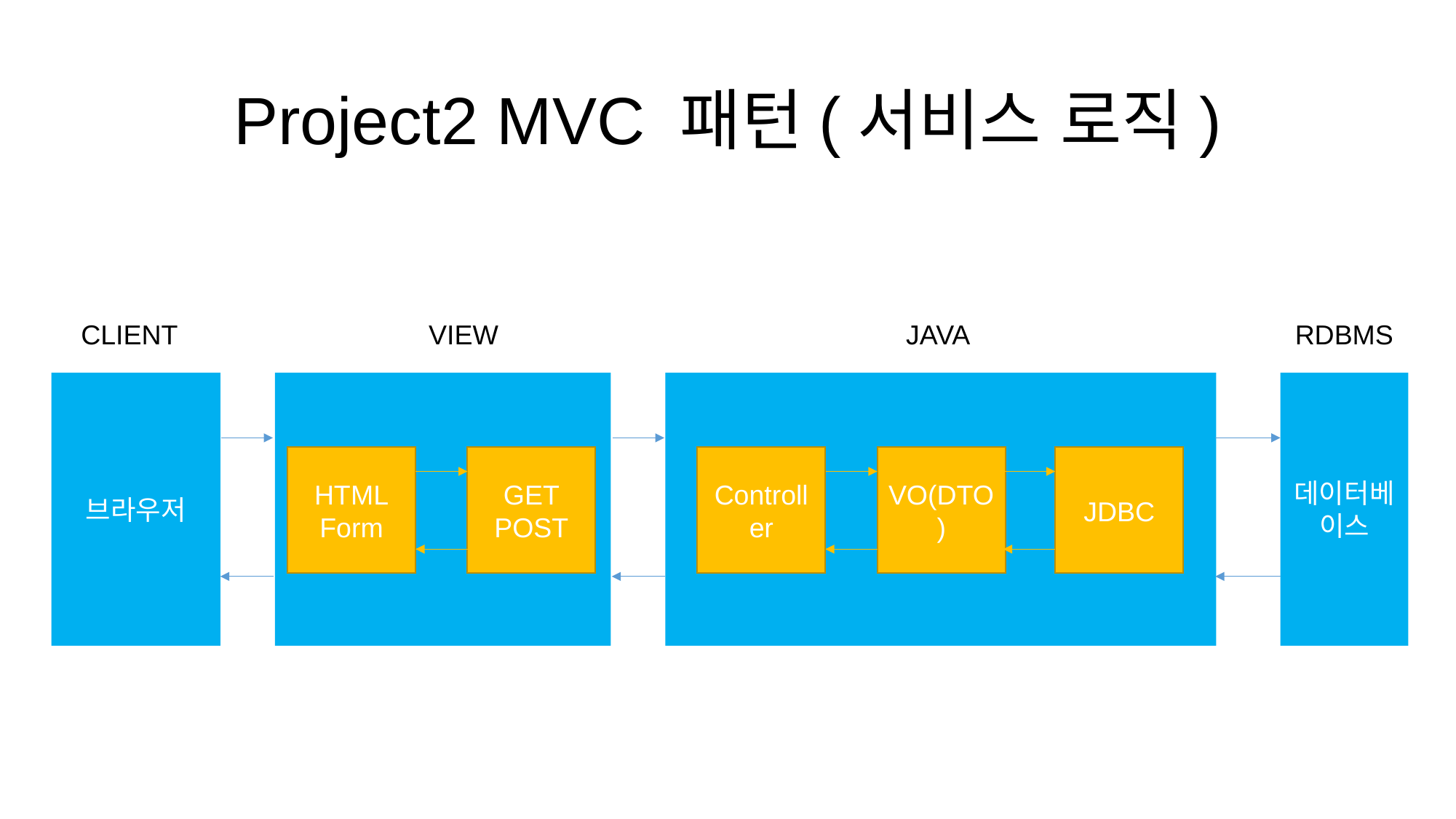

# Project2 MVC 패턴(서비스 로직)
CLIENT
VIEW
JAVA
RDBMS
브라우저

데이터베이스
HTML
Form
GET
POST
Controller
VO(DTO)
JDBC